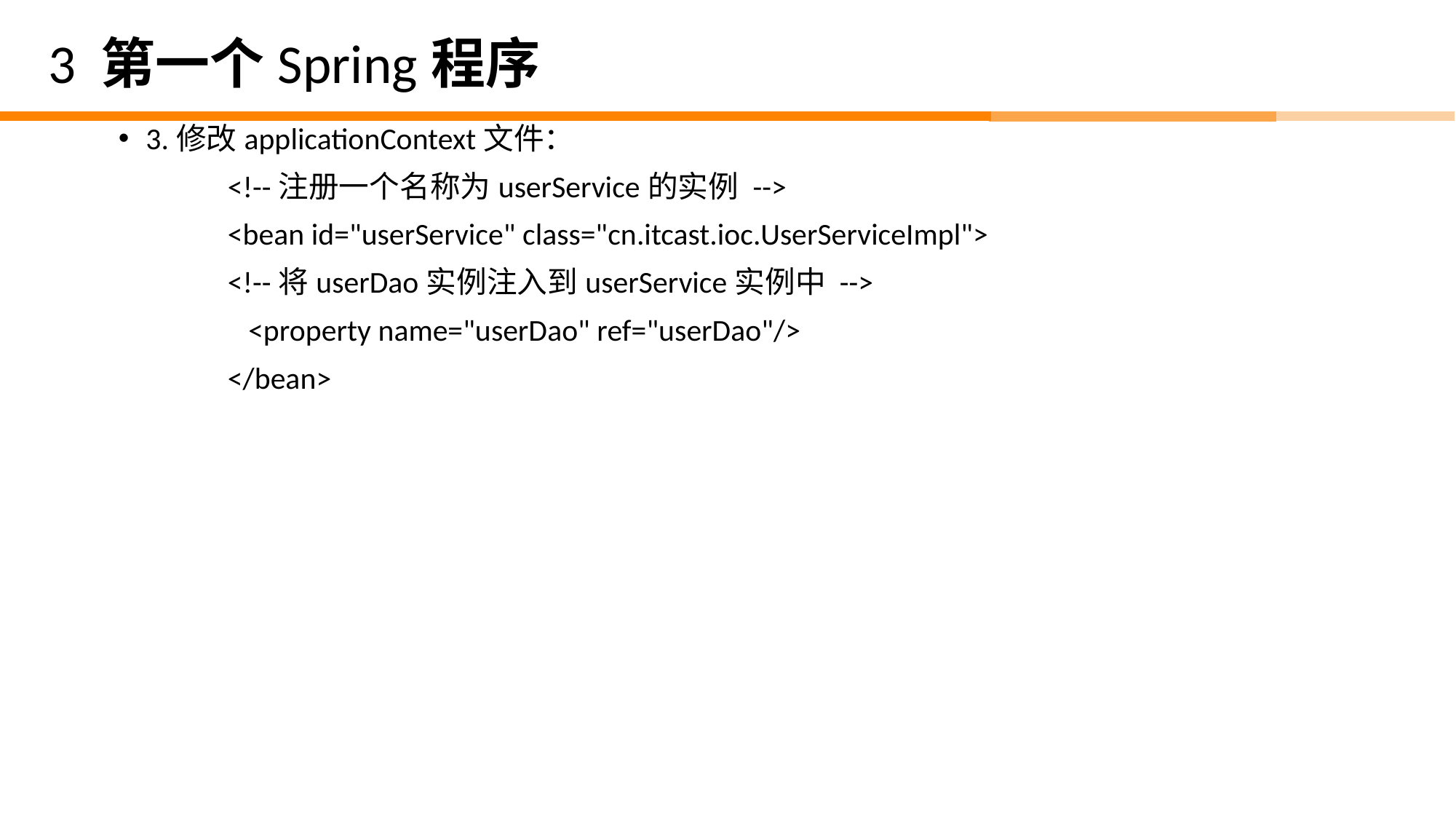

# 3 第一个Spring程序
3.修改applicationContext文件：
    	<!--注册一个名称为userService的实例 -->
	<bean id="userService" class="cn.itcast.ioc.UserServiceImpl">
    	<!--将userDao实例注入到userService实例中 -->
	   <property name="userDao" ref="userDao"/>
	</bean>